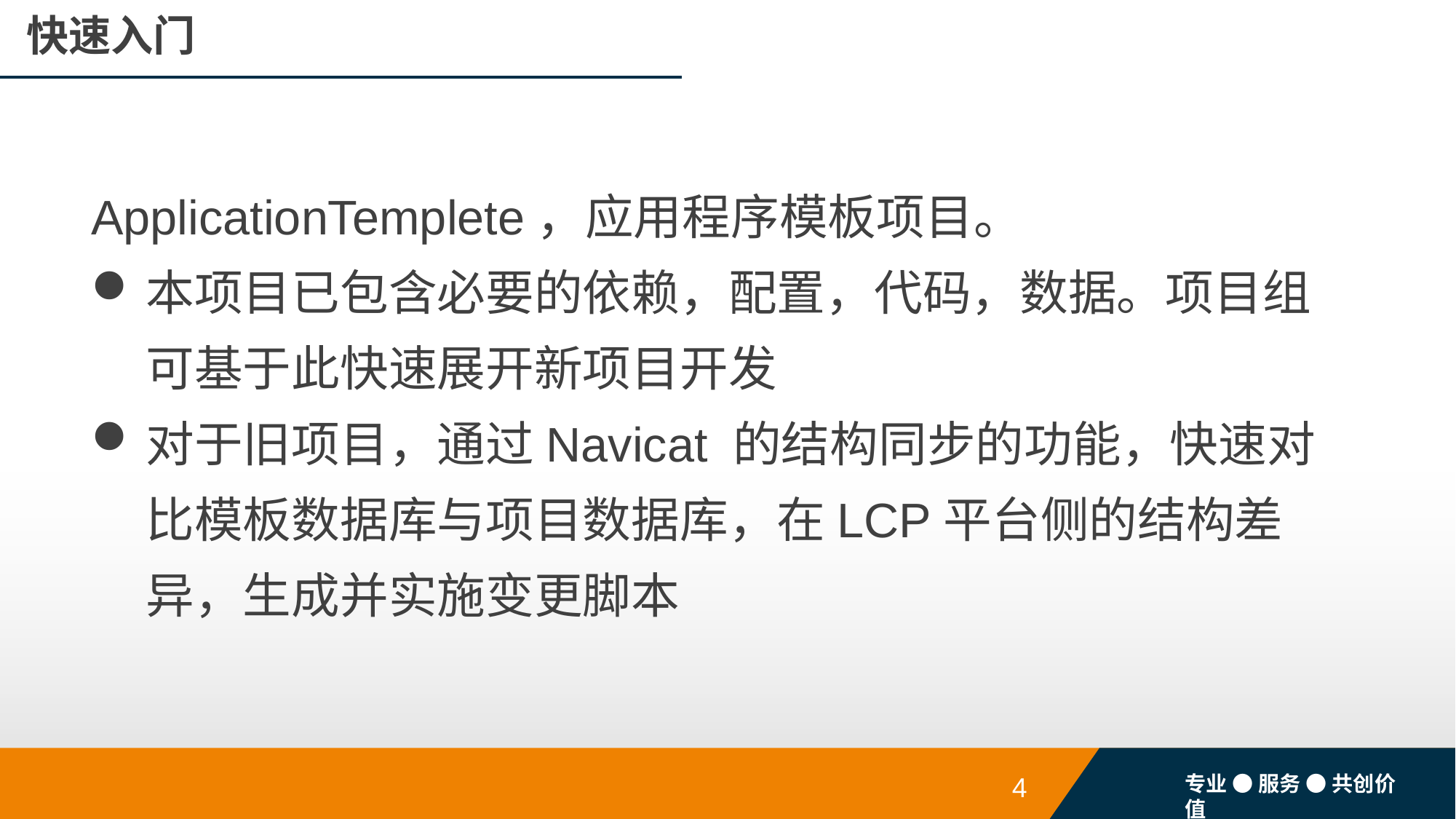

# 快速入门
ApplicationTemplete，应用程序模板项目。
本项目已包含必要的依赖，配置，代码，数据。项目组可基于此快速展开新项目开发
对于旧项目，通过Navicat 的结构同步的功能，快速对比模板数据库与项目数据库，在LCP平台侧的结构差异，生成并实施变更脚本